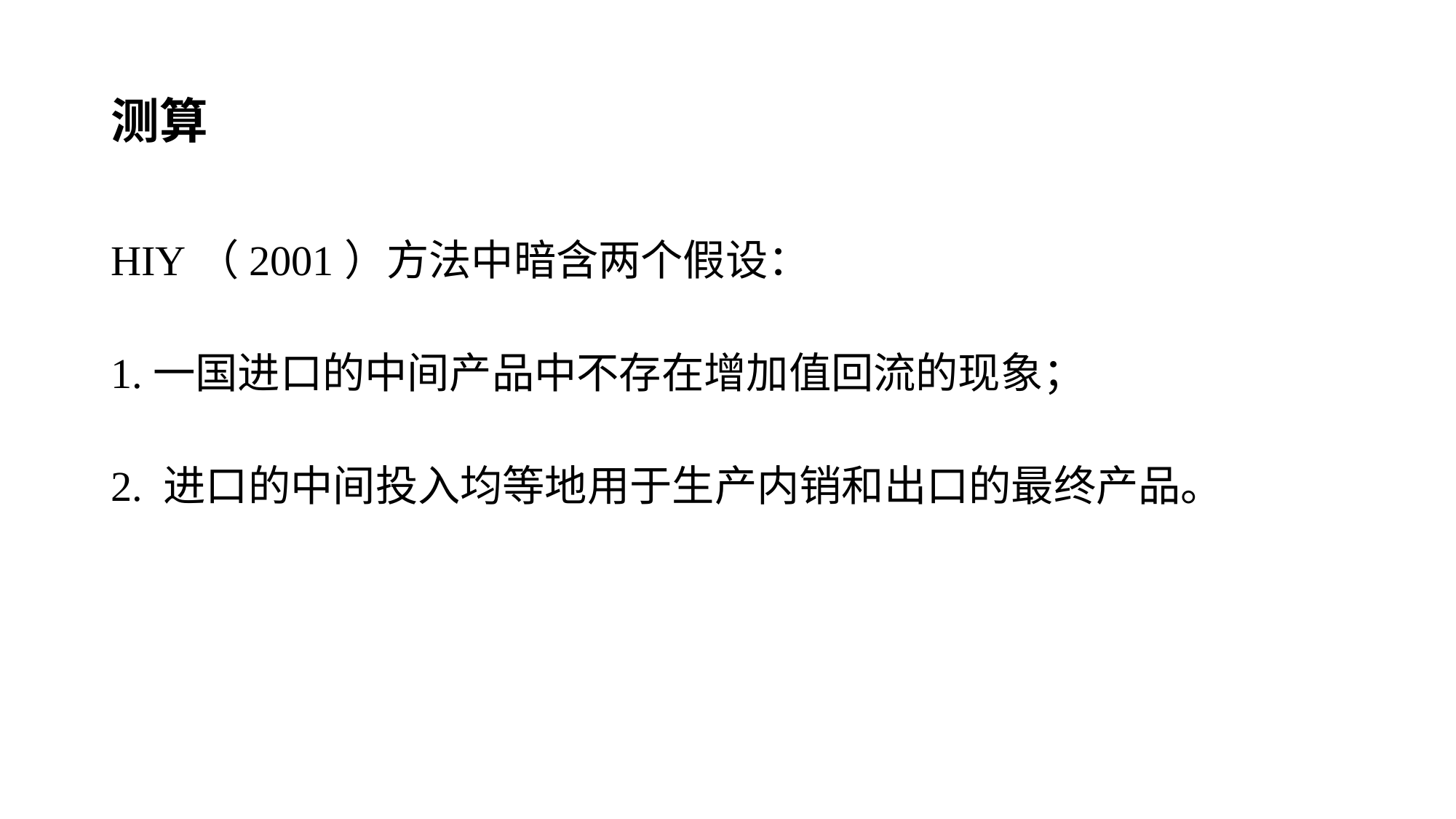

# 测算
HIY（2001）方法中暗含两个假设：
1.一国进口的中间产品中不存在增加值回流的现象；
2. 进口的中间投入均等地用于生产内销和出口的最终产品。